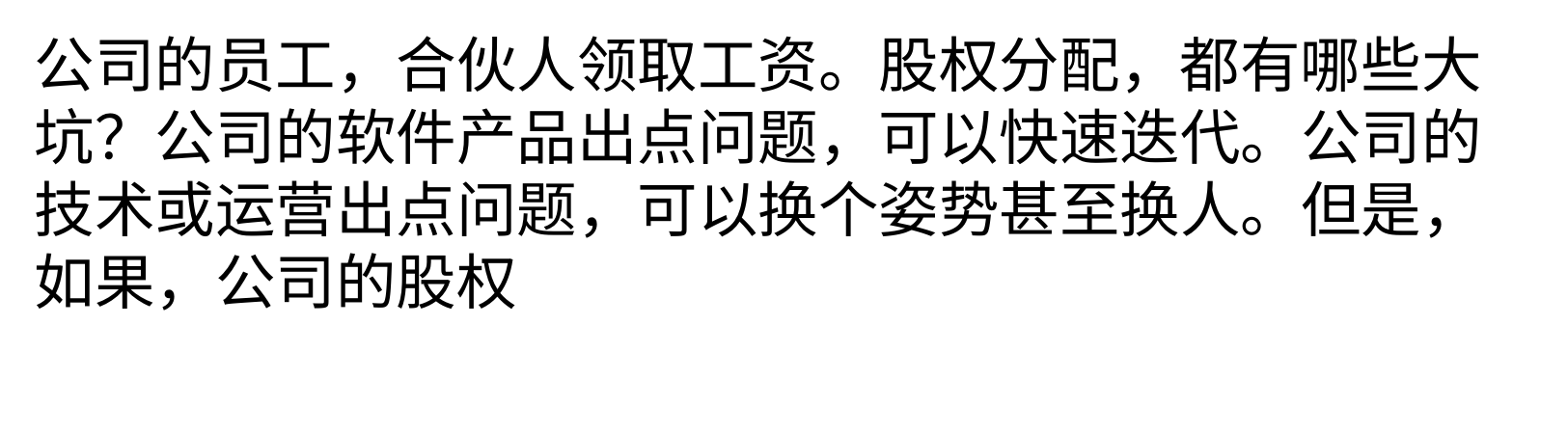

公司的员工，合伙人领取工资。股权分配，都有哪些大坑？公司的软件产品出点问题，可以快速迭代。公司的技术或运营出点问题，可以换个姿势甚至换人。但是，如果，公司的股权